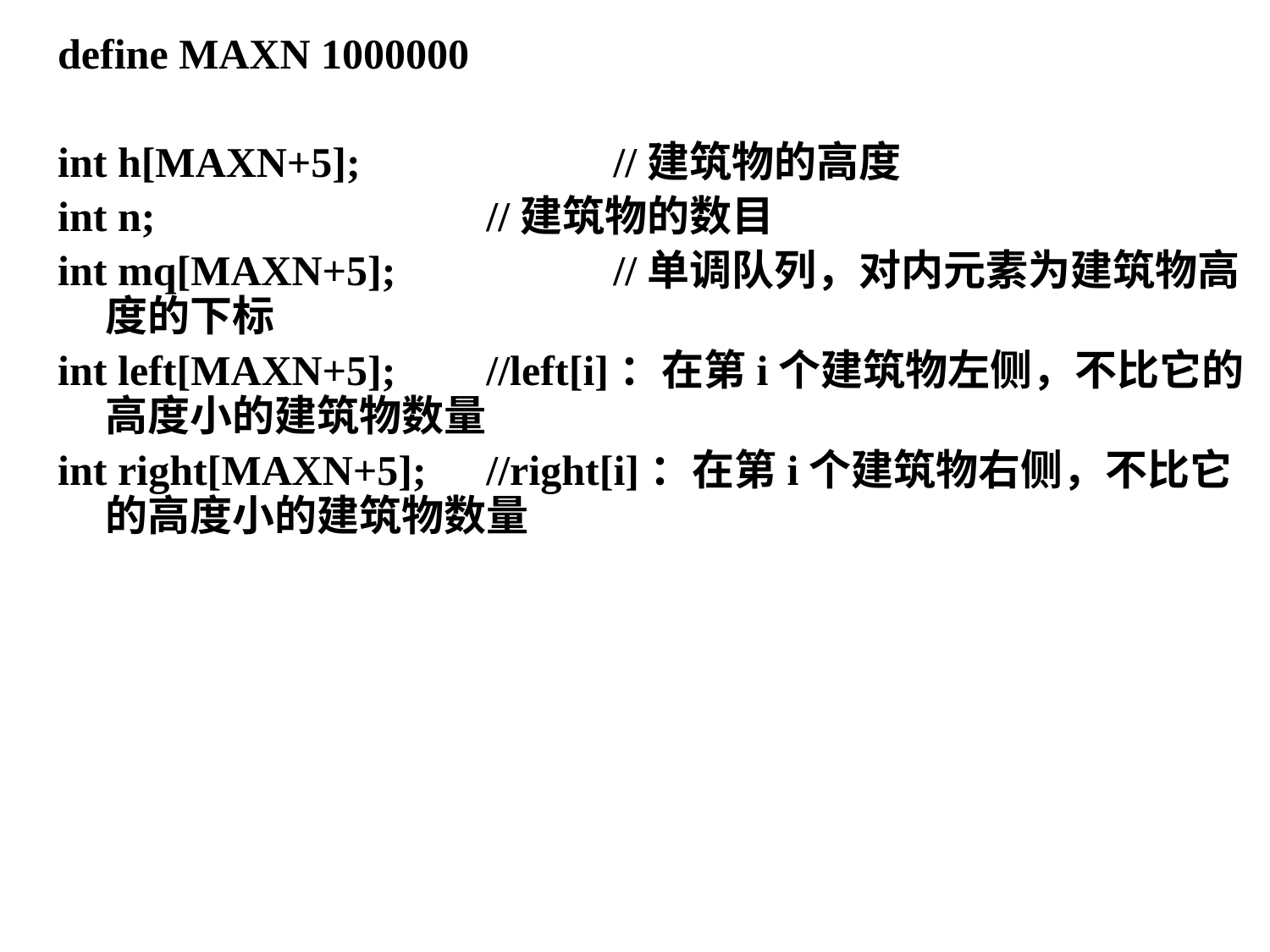

define MAXN 1000000

int h[MAXN+5];		//建筑物的高度
int n;			//建筑物的数目
int mq[MAXN+5];		//单调队列，对内元素为建筑物高度的下标
int left[MAXN+5];	//left[i]：在第i个建筑物左侧，不比它的高度小的建筑物数量
int right[MAXN+5];	//right[i]：在第i个建筑物右侧，不比它的高度小的建筑物数量